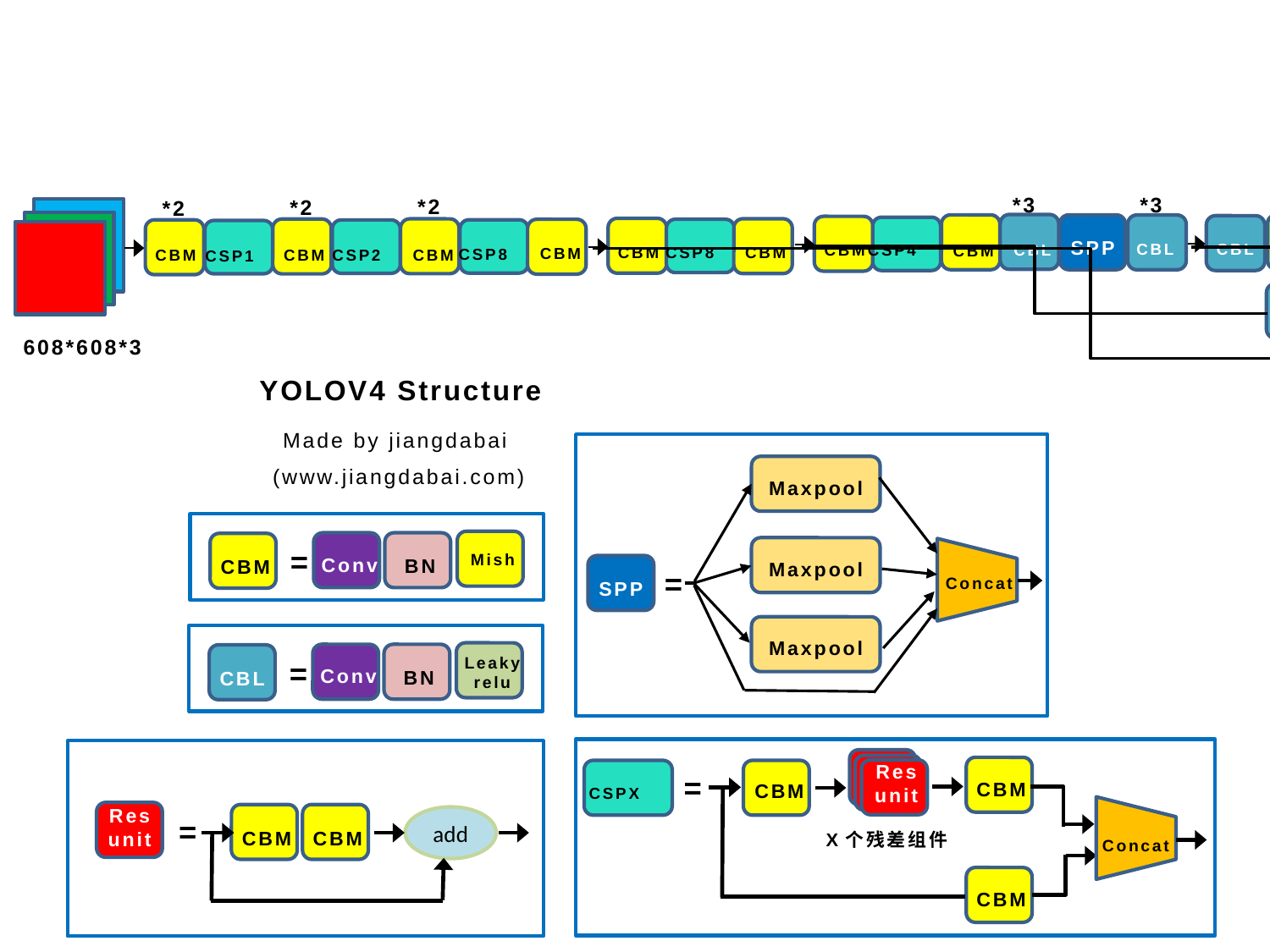

*3
*3
*2
*2
*2

上采样
CBL
CBL
SPP
CBL
CSP4
CBM
CBM
*5
CSP8
CBM
CBM
CBM
CSP8
CBM
CSP2
CBM
CBM
CSP1

*5
上采样
CBL
CBL
Concat

CBL

CONV
CBL
CBL
Concat
608*608*3

CBL
76*76*255
YOLOV4 Structure

*5
Made by jiangdabai

CBL

CONV
CBL
(www.jiangdabai.com)
CBL

Concat
Maxpool

Conv
BN
CBM
=
38*38*255
Maxpool
Mish

Concat
SPP
=

*5

Maxpool

Leaky
relu
CBL
Conv
BN

CBL

=
CBL
CONV
CBL
Concat
19*19*255

Res
unit

CBM
CSPX
CBM
=

Res
unit

add
=
CBM
CBM
X个残差组件
Concat

CBM